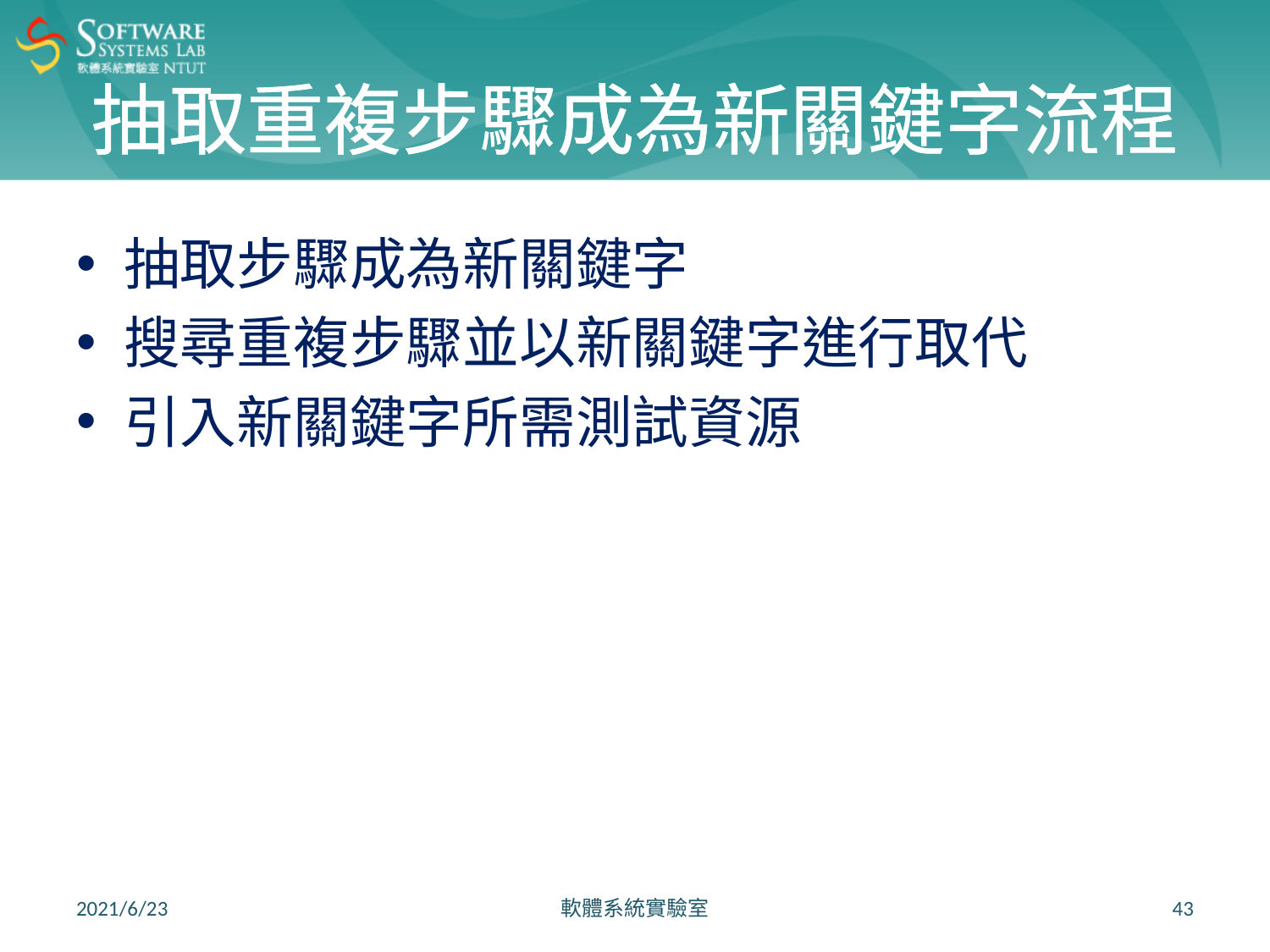

# 抽取重複步驟成為新關鍵字流程
抽取步驟成為新關鍵字
搜尋重複步驟並以新關鍵字進行取代
引入新關鍵字所需測試資源
2021/6/23
軟體系統實驗室
43